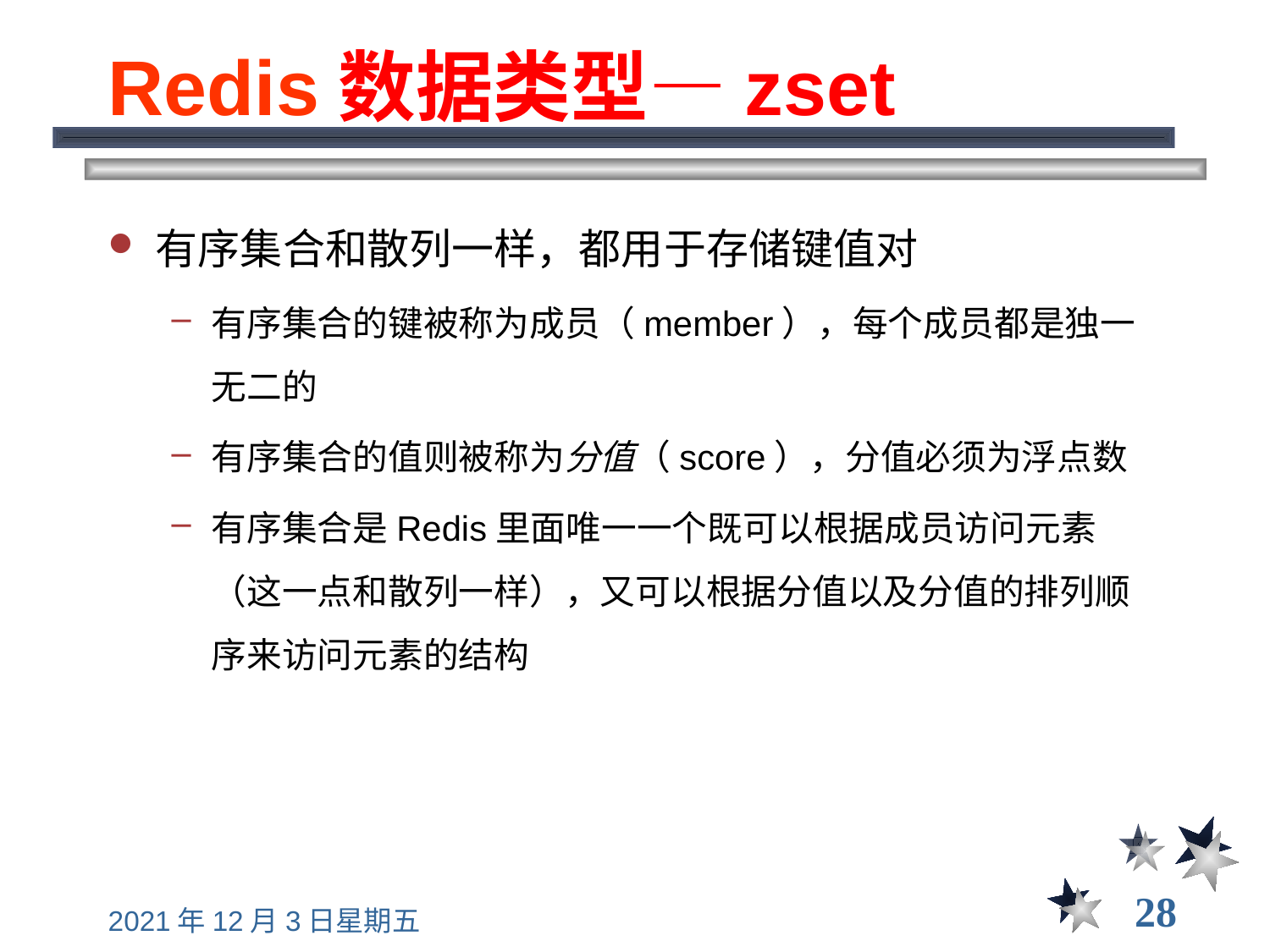

# Redis数据类型—zset
有序集合和散列一样，都用于存储键值对
有序集合的键被称为成员（member），每个成员都是独一无二的
有序集合的值则被称为分值（score），分值必须为浮点数
有序集合是Redis里面唯一一个既可以根据成员访问元素（这一点和散列一样），又可以根据分值以及分值的排列顺序来访问元素的结构
28
2021年12月3日星期五
大数据管理----前言